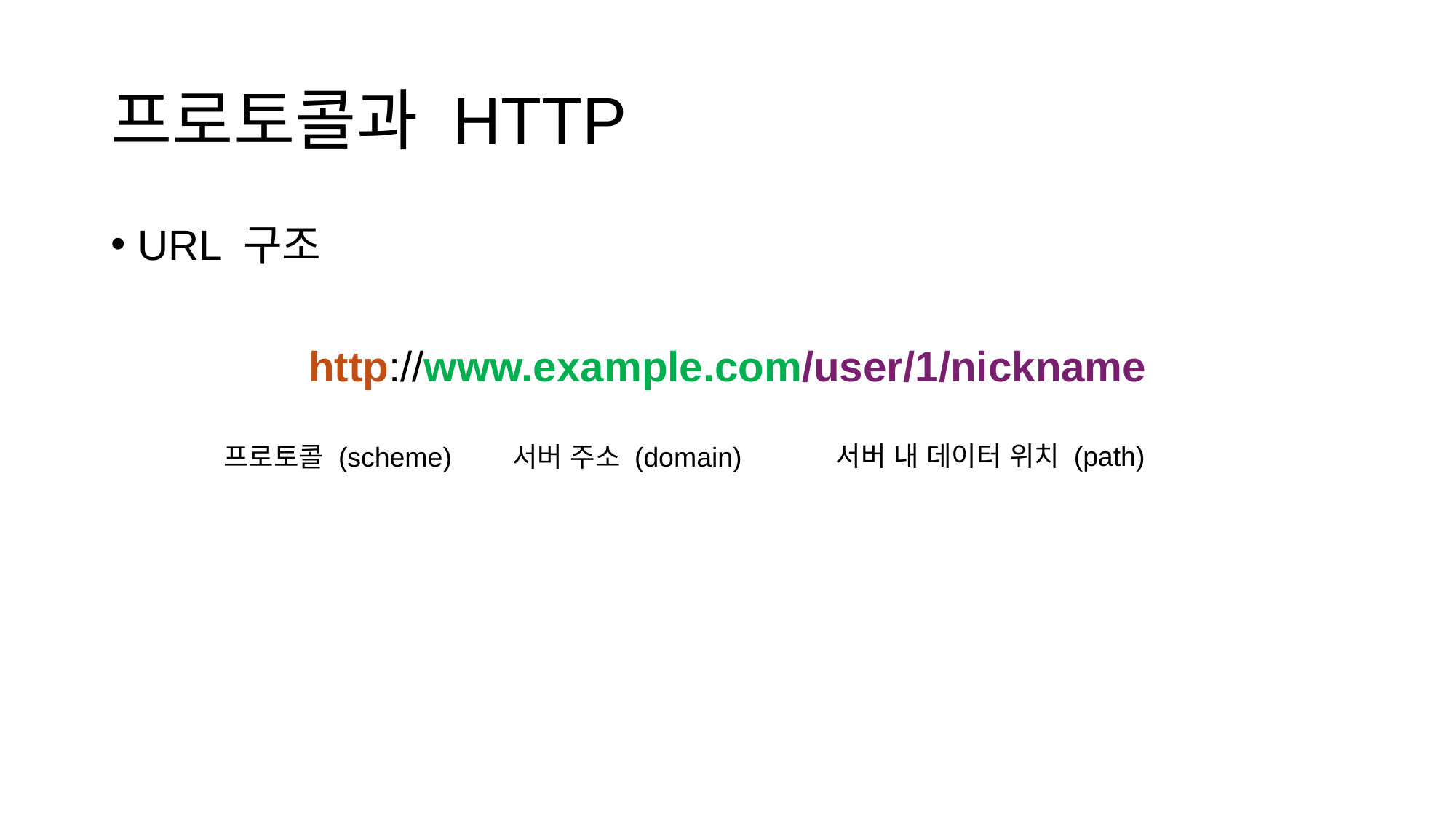

# 프로토콜과 HTTP
URL 구조

http://www.example.com/user/1/nickname
서버 내 데이터 위치 (path)
프로토콜 (scheme)
서버 주소 (domain)